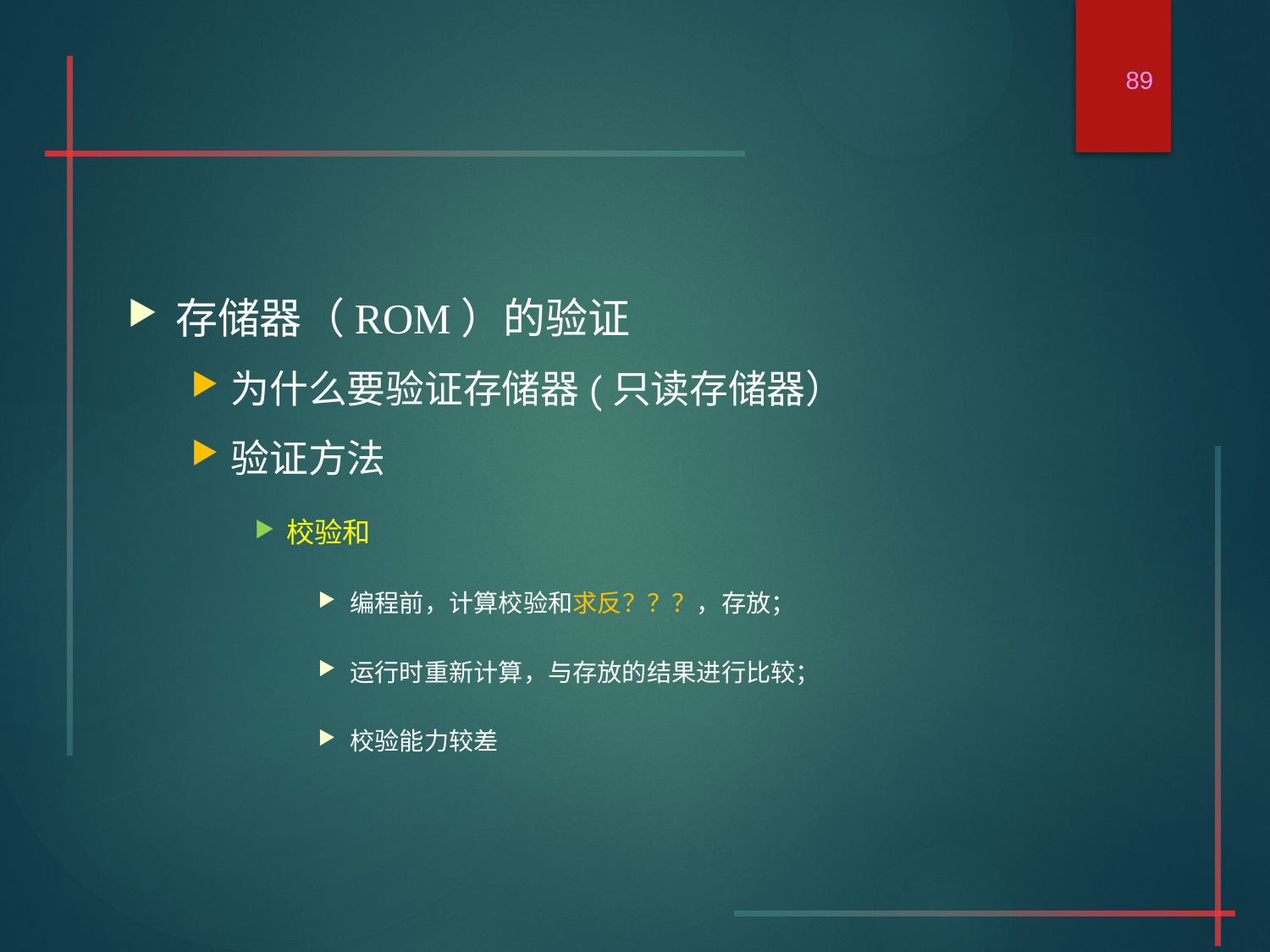

89
#
存储器（ROM）的验证
为什么要验证存储器(只读存储器）
验证方法
校验和
编程前，计算校验和求反？？？，存放；
运行时重新计算，与存放的结果进行比较；
校验能力较差